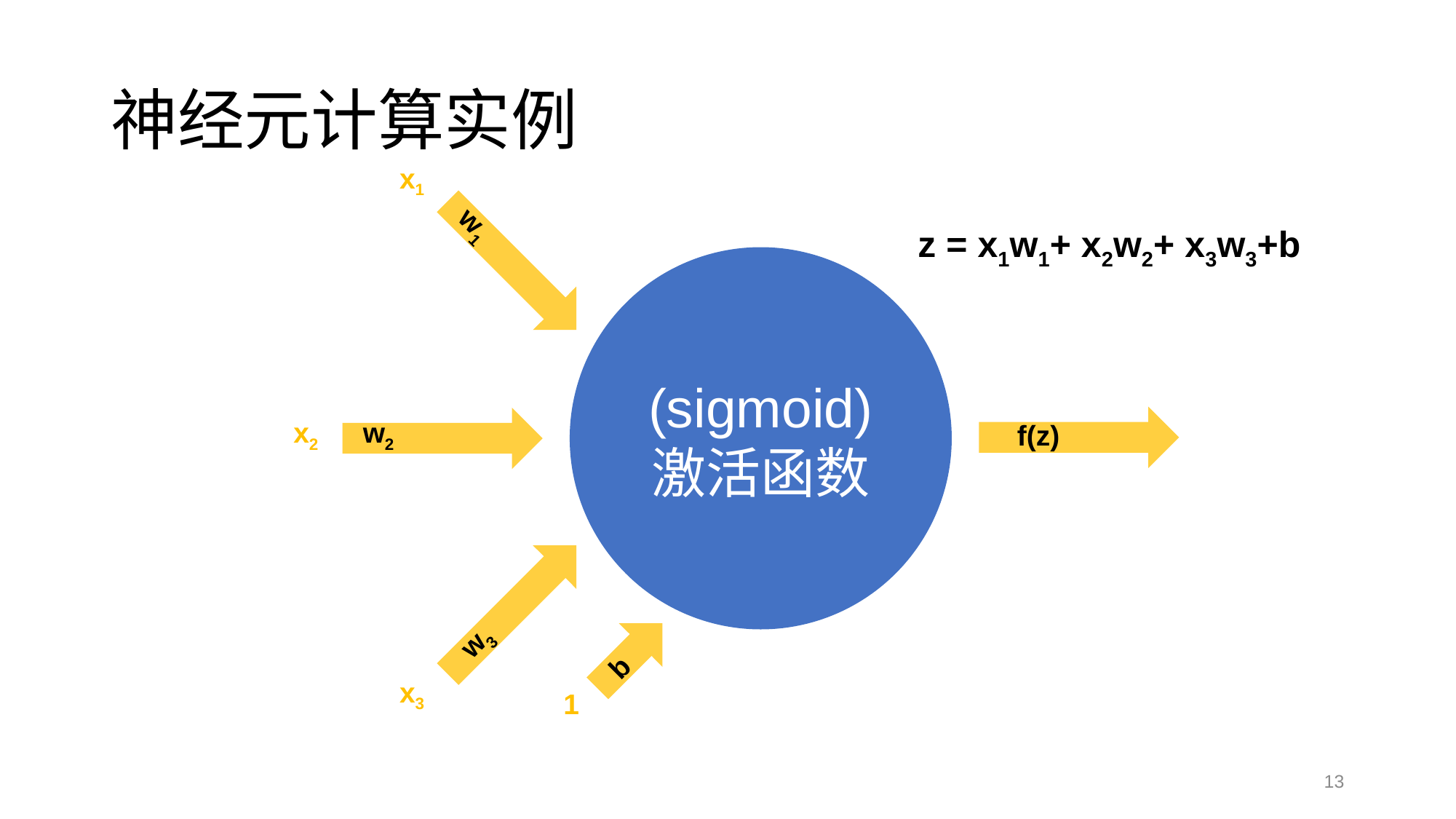

# 神经元计算实例
x1
w1
z = x1w1+ x2w2+ x3w3+b

(sigmoid)
激活函数

x2
w2
f(z)

w3

b
x3
1
13